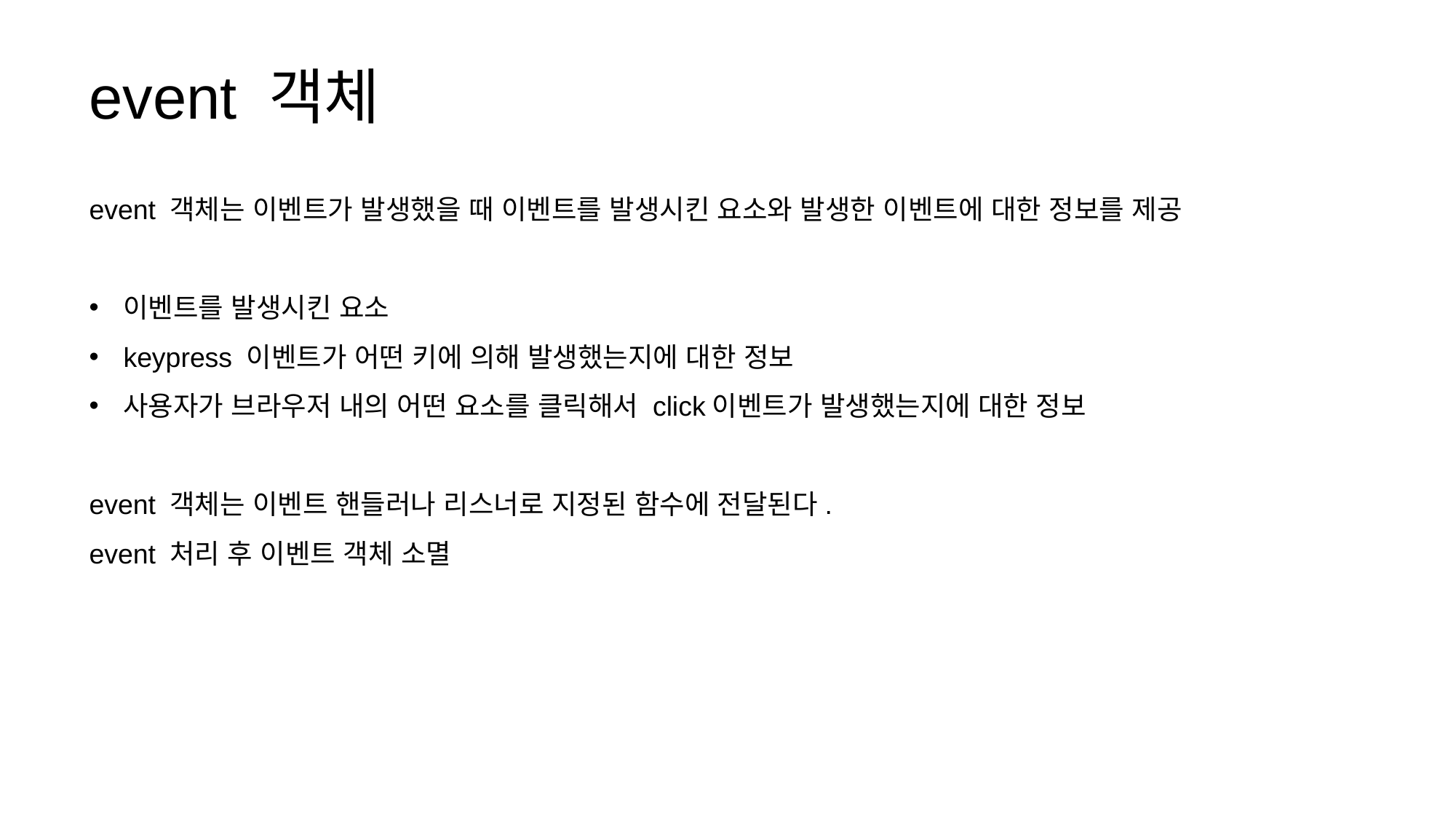

event 객체
event 객체는 이벤트가 발생했을 때 이벤트를 발생시킨 요소와 발생한 이벤트에 대한 정보를 제공

이벤트를 발생시킨 요소
keypress 이벤트가 어떤 키에 의해 발생했는지에 대한 정보
사용자가 브라우저 내의 어떤 요소를 클릭해서 click이벤트가 발생했는지에 대한 정보

event 객체는 이벤트 핸들러나 리스너로 지정된 함수에 전달된다.
event 처리 후 이벤트 객체 소멸